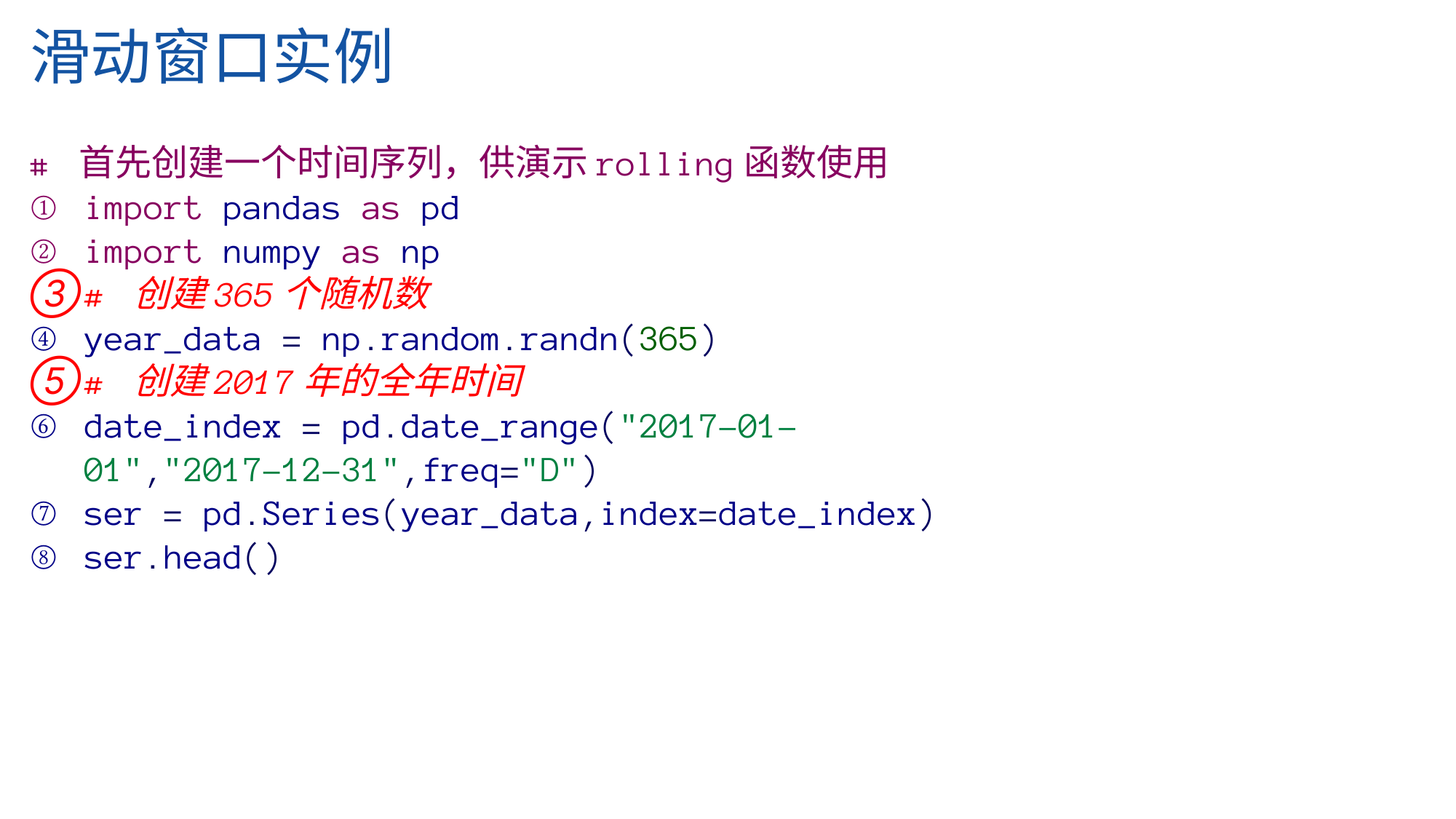

滑动窗口实例
# 首先创建一个时间序列，供演示rolling函数使用
import pandas as pd
import numpy as np
# 创建365个随机数
year_data = np.random.randn(365)
# 创建2017年的全年时间
date_index = pd.date_range("2017-01-01","2017-12-31",freq="D")
ser = pd.Series(year_data,index=date_index)
ser.head()